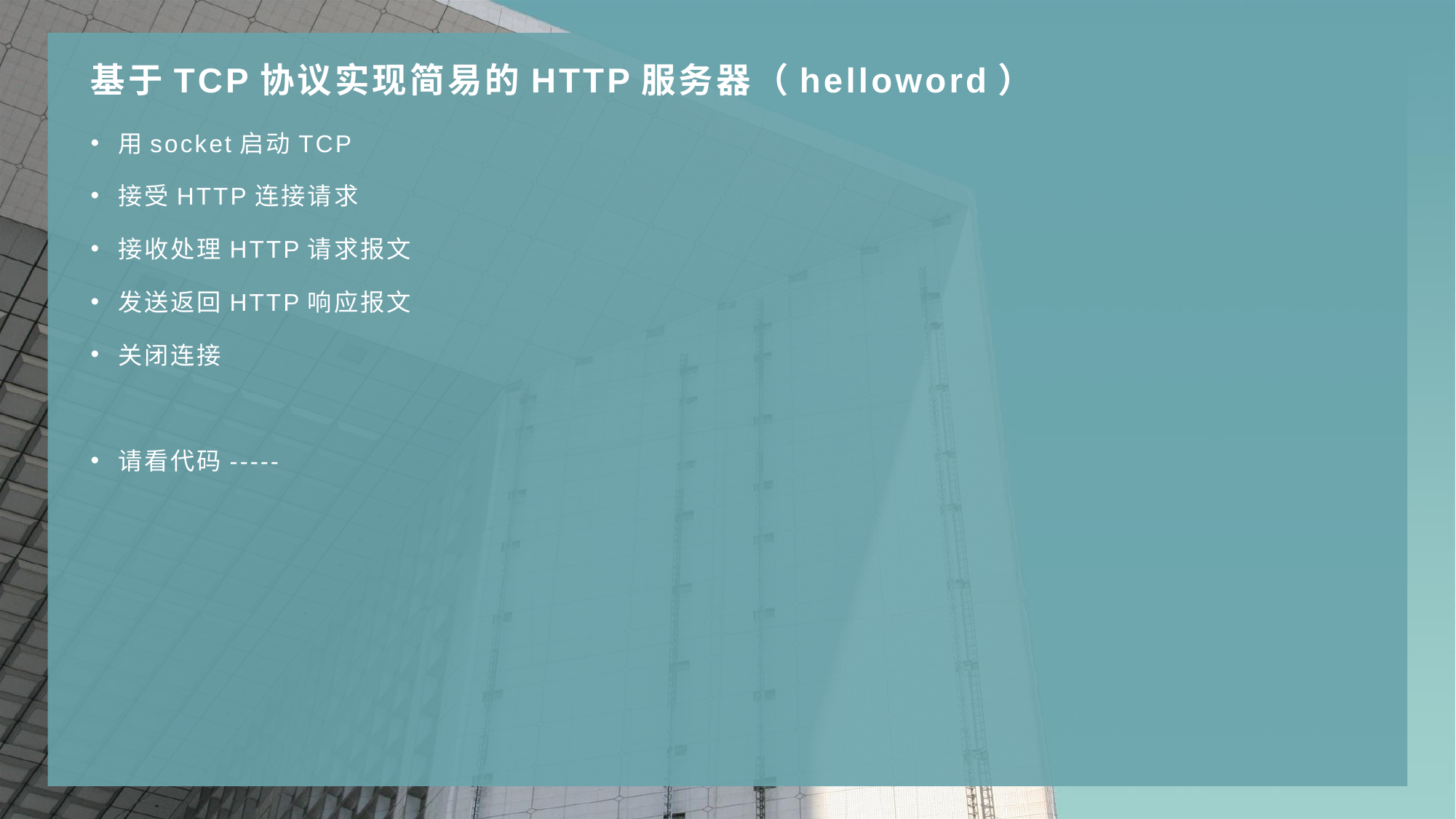

# 基于TCP协议实现简易的HTTP服务器（helloword）
用socket启动TCP
接受HTTP连接请求
接收处理HTTP请求报文
发送返回HTTP响应报文
关闭连接

请看代码-----